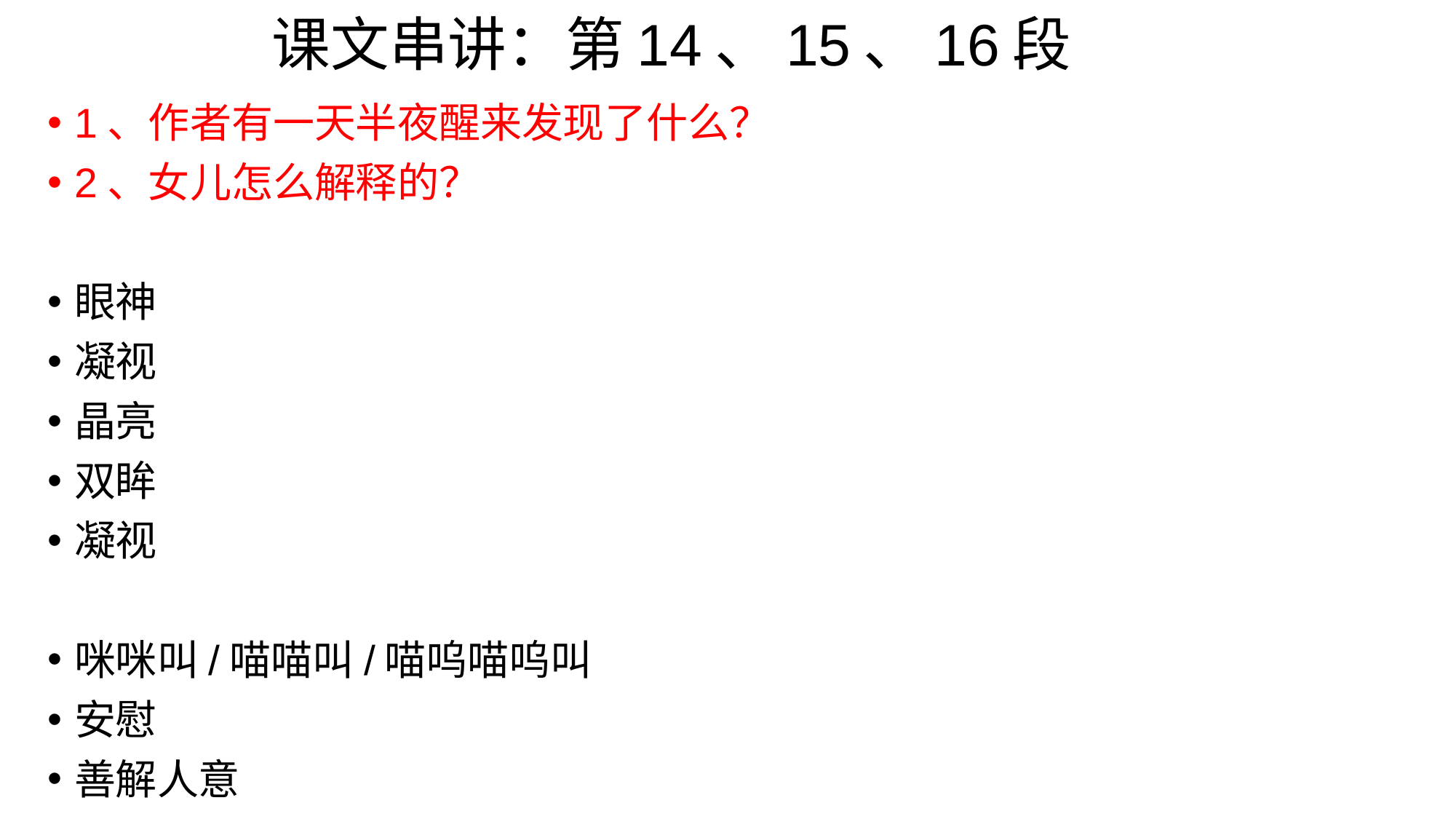

# 课文串讲：第14、15、16段
1、作者有一天半夜醒来发现了什么？
2、女儿怎么解释的？

眼神
凝视
晶亮
双眸
凝视

咪咪叫/喵喵叫/喵呜喵呜叫
安慰
善解人意